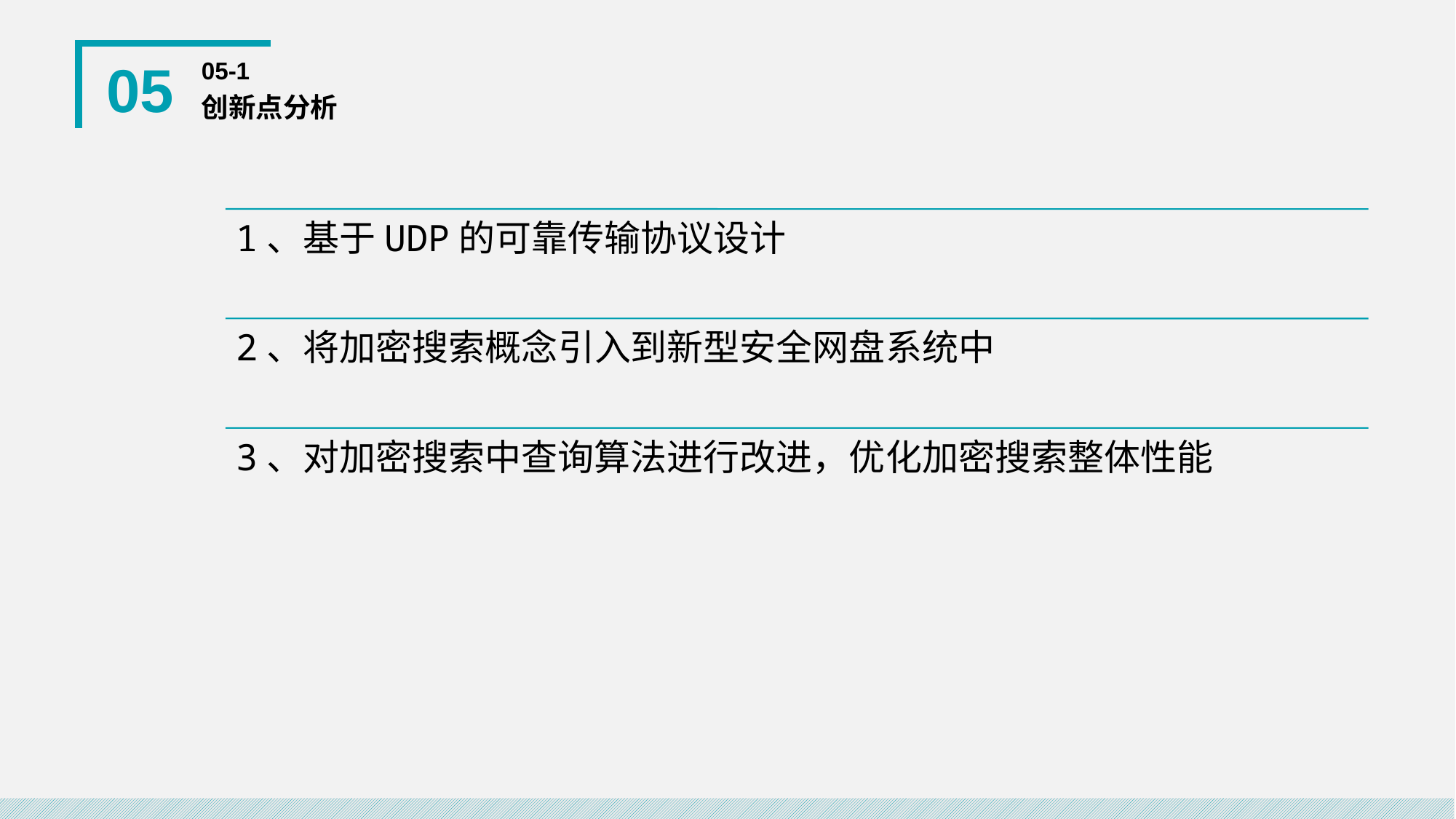

05
05-1
创新点分析
1、基于UDP的可靠传输协议设计
2、将加密搜索概念引入到新型安全网盘系统中
3、对加密搜索中查询算法进行改进，优化加密搜索整体性能